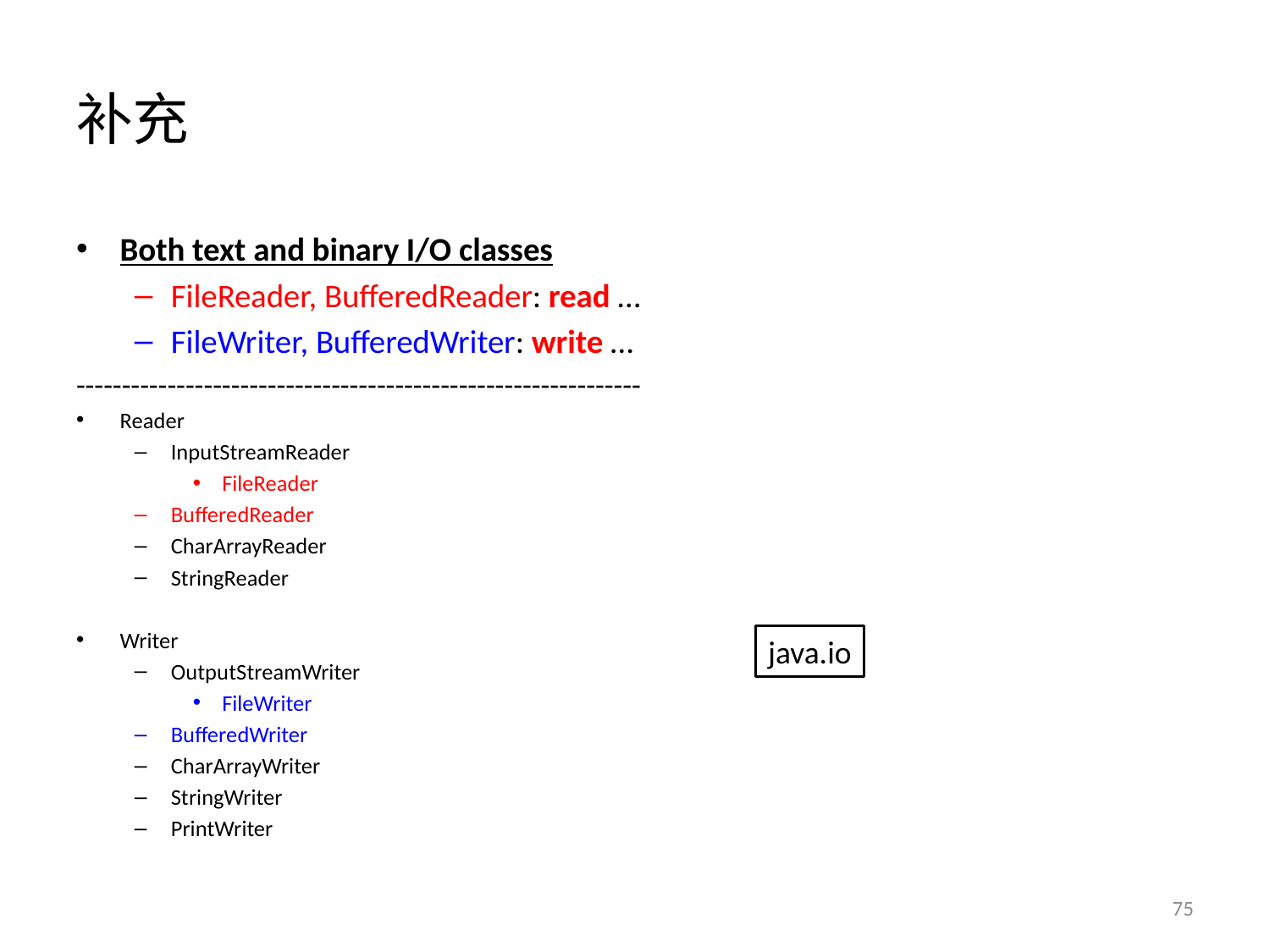

# 补充
Both text and binary I/O classes
FileReader, BufferedReader: read …
FileWriter, BufferedWriter: write …
--------------------------------------------------------------
Reader
InputStreamReader
FileReader
BufferedReader
CharArrayReader
StringReader

Writer
OutputStreamWriter
FileWriter
BufferedWriter
CharArrayWriter
StringWriter
PrintWriter
java.io
75